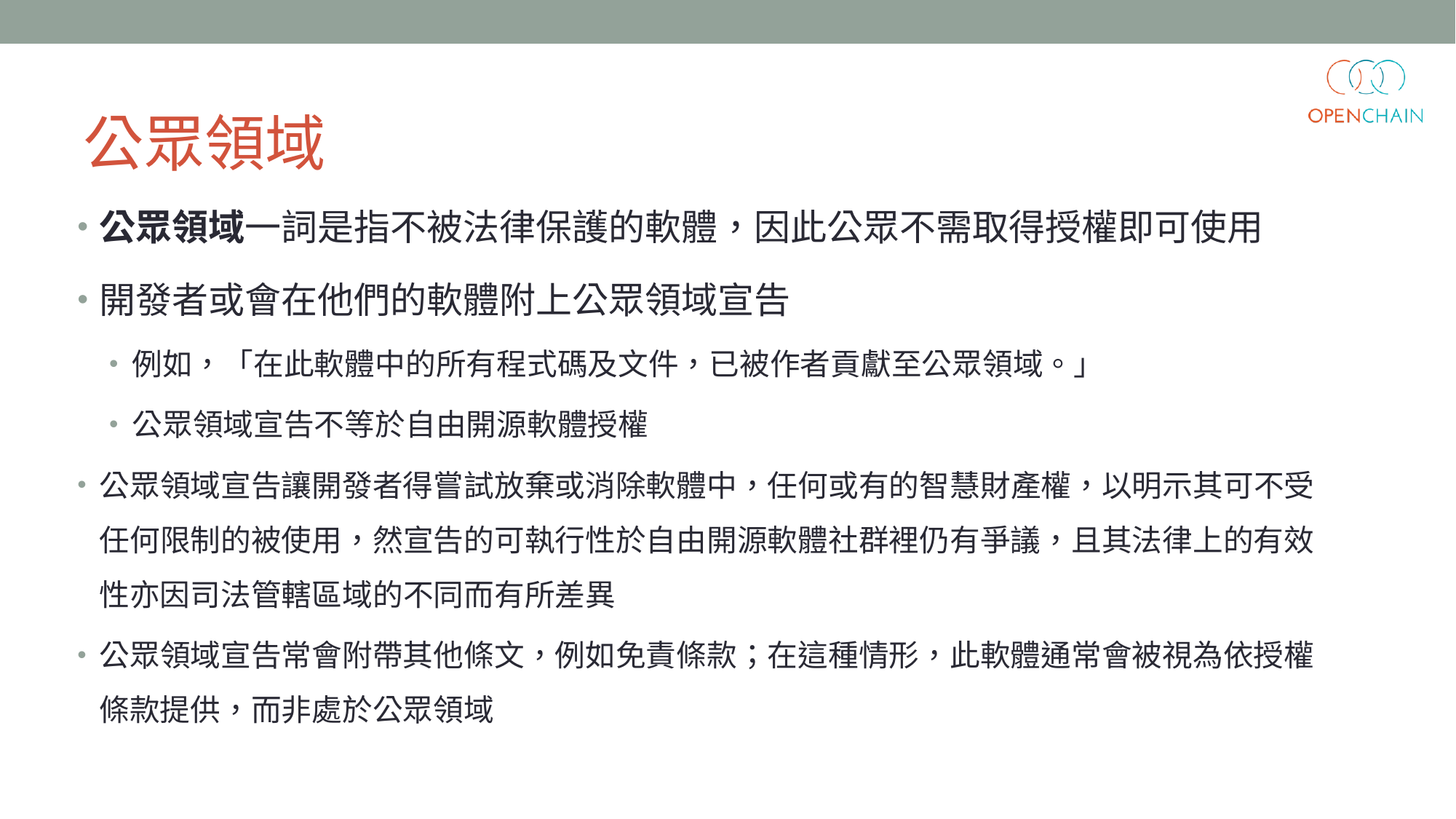

# 公眾領域
公眾領域一詞是指不被法律保護的軟體，因此公眾不需取得授權即可使用
開發者或會在他們的軟體附上公眾領域宣告
例如，「在此軟體中的所有程式碼及文件，已被作者貢獻至公眾領域。」
公眾領域宣告不等於自由開源軟體授權
公眾領域宣告讓開發者得嘗試放棄或消除軟體中，任何或有的智慧財產權，以明示其可不受任何限制的被使用，然宣告的可執行性於自由開源軟體社群裡仍有爭議，且其法律上的有效性亦因司法管轄區域的不同而有所差異
公眾領域宣告常會附帶其他條文，例如免責條款；在這種情形，此軟體通常會被視為依授權條款提供，而非處於公眾領域